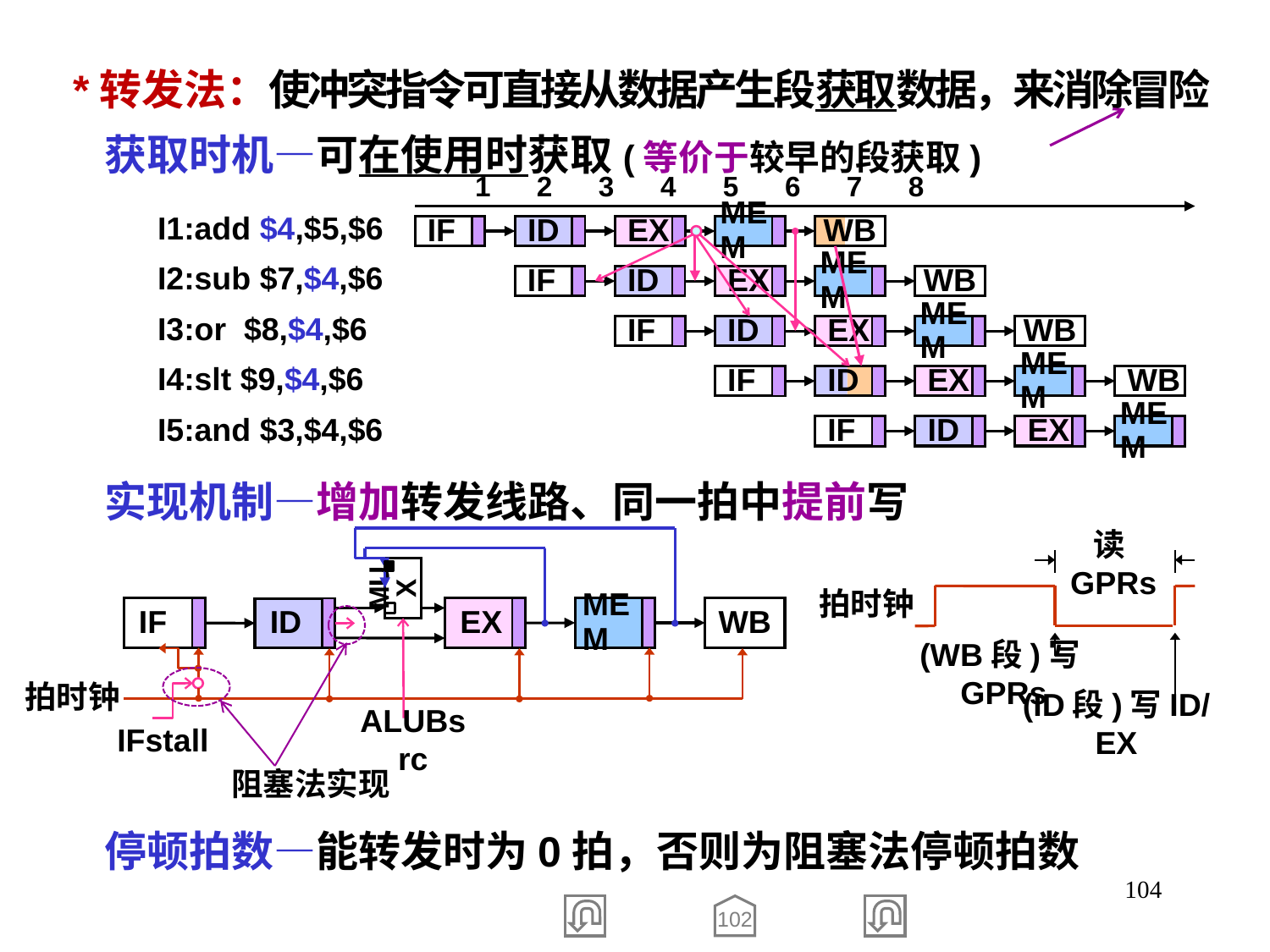

*转发法：使冲突指令可直接从数据产生段获取数据，来消除冒险
      获取时机—可在使用时获取(等价于较早的段获取)
1      2      3      4      5      6      7      8
I1:add $4,$5,$6
I2:sub $7,$4,$6
I3:or  $8,$4,$6
I4:slt $9,$4,$6
I5:and $3,$4,$6

IF

EX

MEM

WB
ID

IF

EX

MEM

WB
ID
IF

EX

MEM

WB
ID
IF

EX

MEM

WB
ID
IF

EX

MEM

ID

      实现机制—增加转发线路、同一拍中提前写
MUX

IF
EX

MEM

WB

ID

拍时钟
IFstall
ALUBsrc
读GPRs
拍时钟
(WB段)写GPRs
(ID段)写ID/EX

阻塞法实现
      停顿拍数—能转发时为0拍，否则为阻塞法停顿拍数
104
102